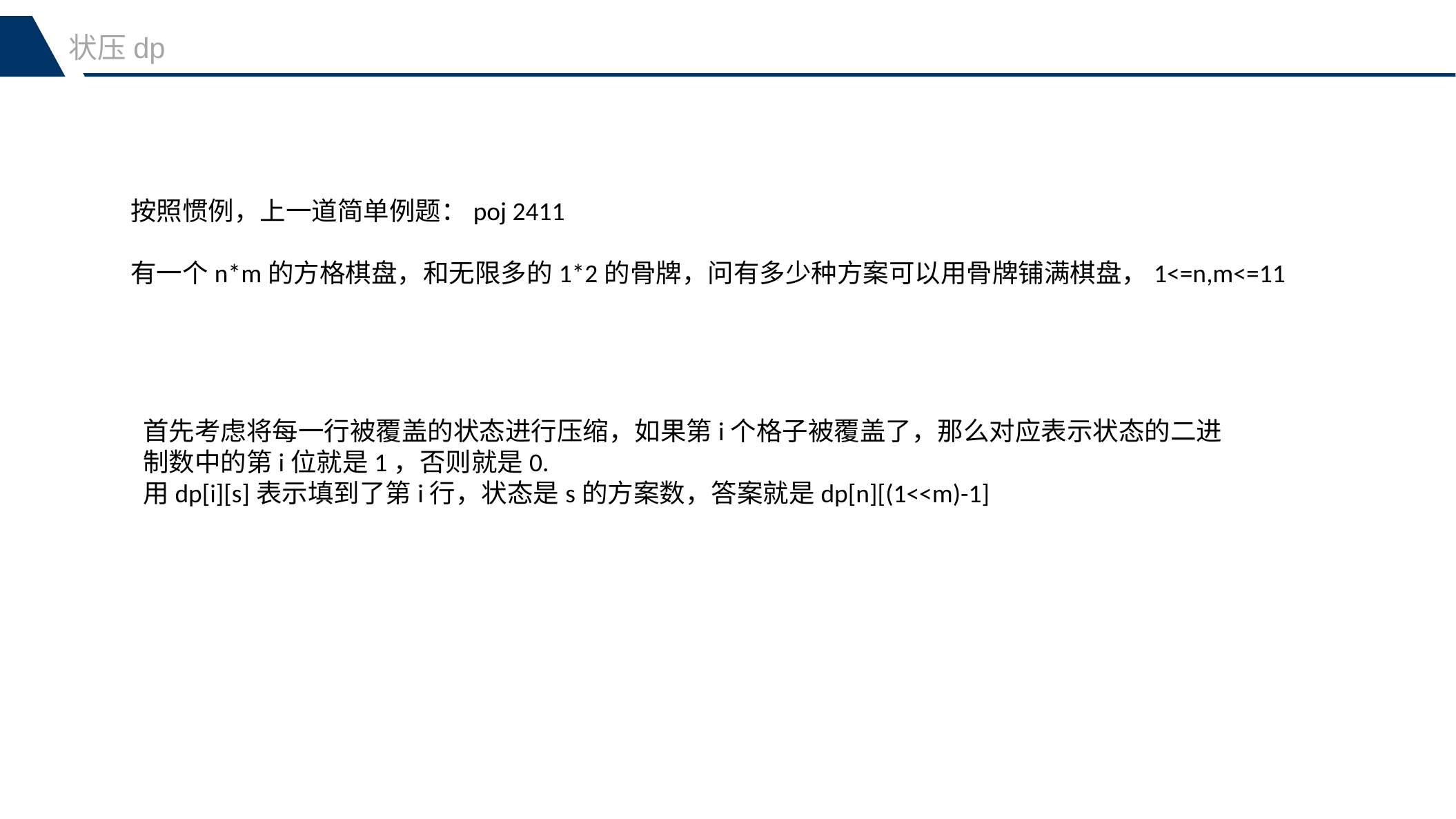

状压dp

按照惯例，上一道简单例题：poj 2411

有一个n*m的方格棋盘，和无限多的1*2的骨牌，问有多少种方案可以用骨牌铺满棋盘，1<=n,m<=11

首先考虑将每一行被覆盖的状态进行压缩，如果第i个格子被覆盖了，那么对应表示状态的二进制数中的第i位就是1，否则就是0.
用dp[i][s]表示填到了第i行，状态是s的方案数，答案就是dp[n][(1<<m)-1]